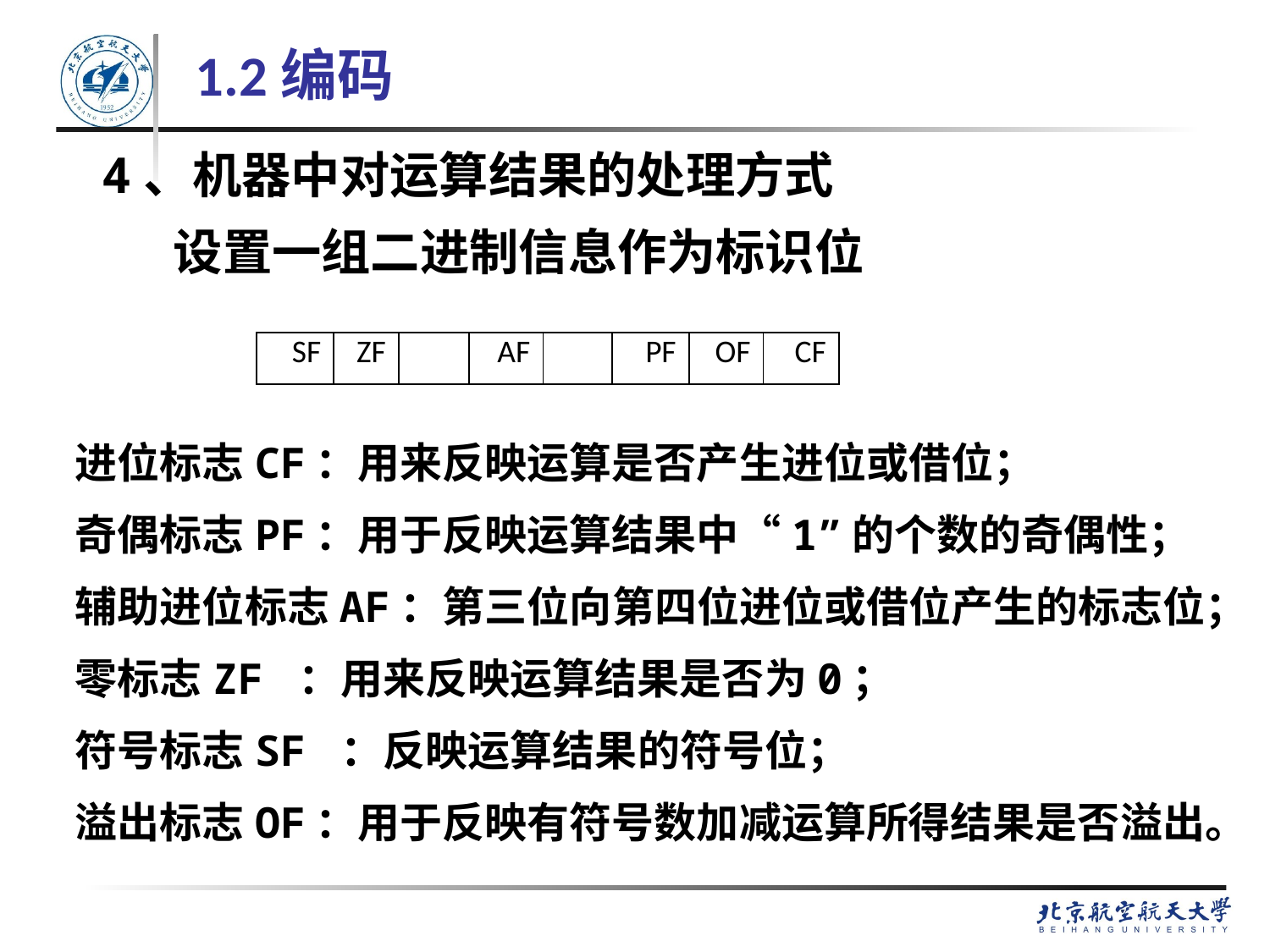

1.2编码
4、机器中对运算结果的处理方式
设置一组二进制信息作为标识位
| SF | ZF |  | AF |  | PF | OF | CF |
| --- | --- | --- | --- | --- | --- | --- | --- |
进位标志CF：用来反映运算是否产生进位或借位；
奇偶标志PF：用于反映运算结果中“1”的个数的奇偶性；
辅助进位标志AF：第三位向第四位进位或借位产生的标志位；
零标志ZF ：用来反映运算结果是否为0；
符号标志SF ：反映运算结果的符号位；
溢出标志OF：用于反映有符号数加减运算所得结果是否溢出。
45